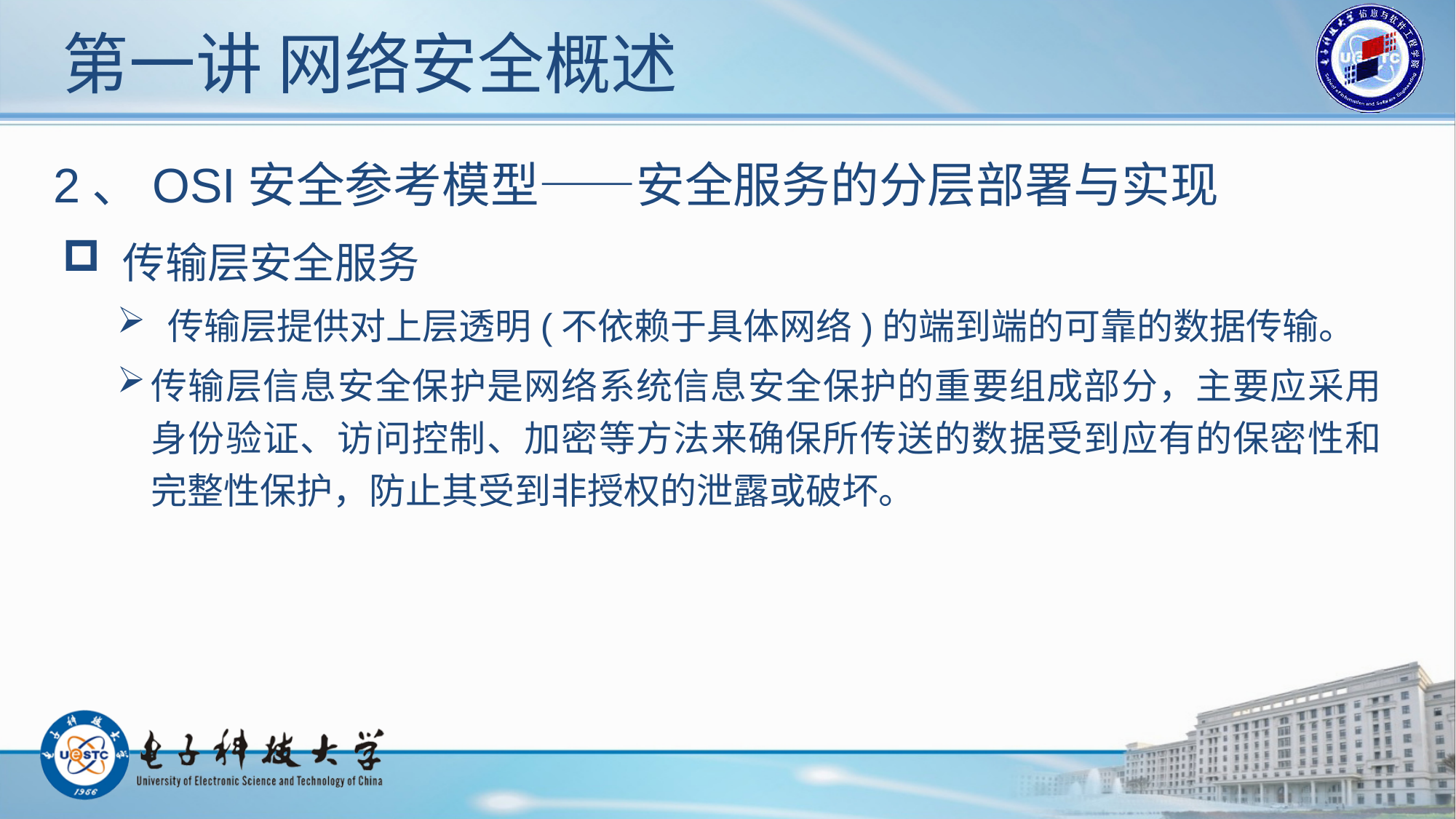

# 第一讲 网络安全概述
2、OSI安全参考模型——安全服务的分层部署与实现
 传输层安全服务
 传输层提供对上层透明(不依赖于具体网络)的端到端的可靠的数据传输。
传输层信息安全保护是网络系统信息安全保护的重要组成部分，主要应采用身份验证、访问控制、加密等方法来确保所传送的数据受到应有的保密性和完整性保护，防止其受到非授权的泄露或破坏。